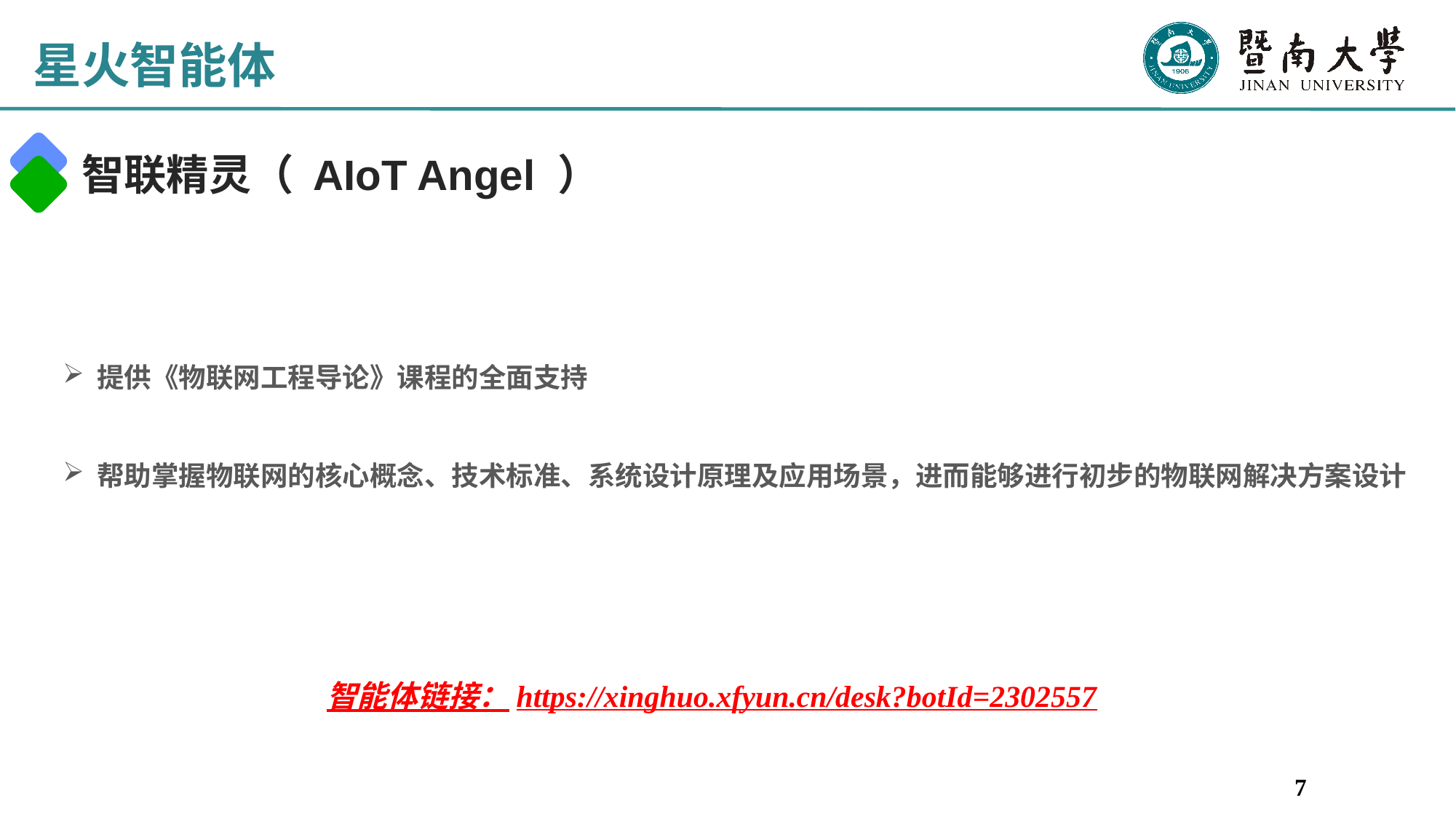

# 星火智能体

智联精灵（ AIoT Angel ）
提供《物联网工程导论》课程的全面支持

帮助掌握物联网的核心概念、技术标准、系统设计原理及应用场景，进而能够进行初步的物联网解决方案设计
智能体链接：https://xinghuo.xfyun.cn/desk?botId=2302557